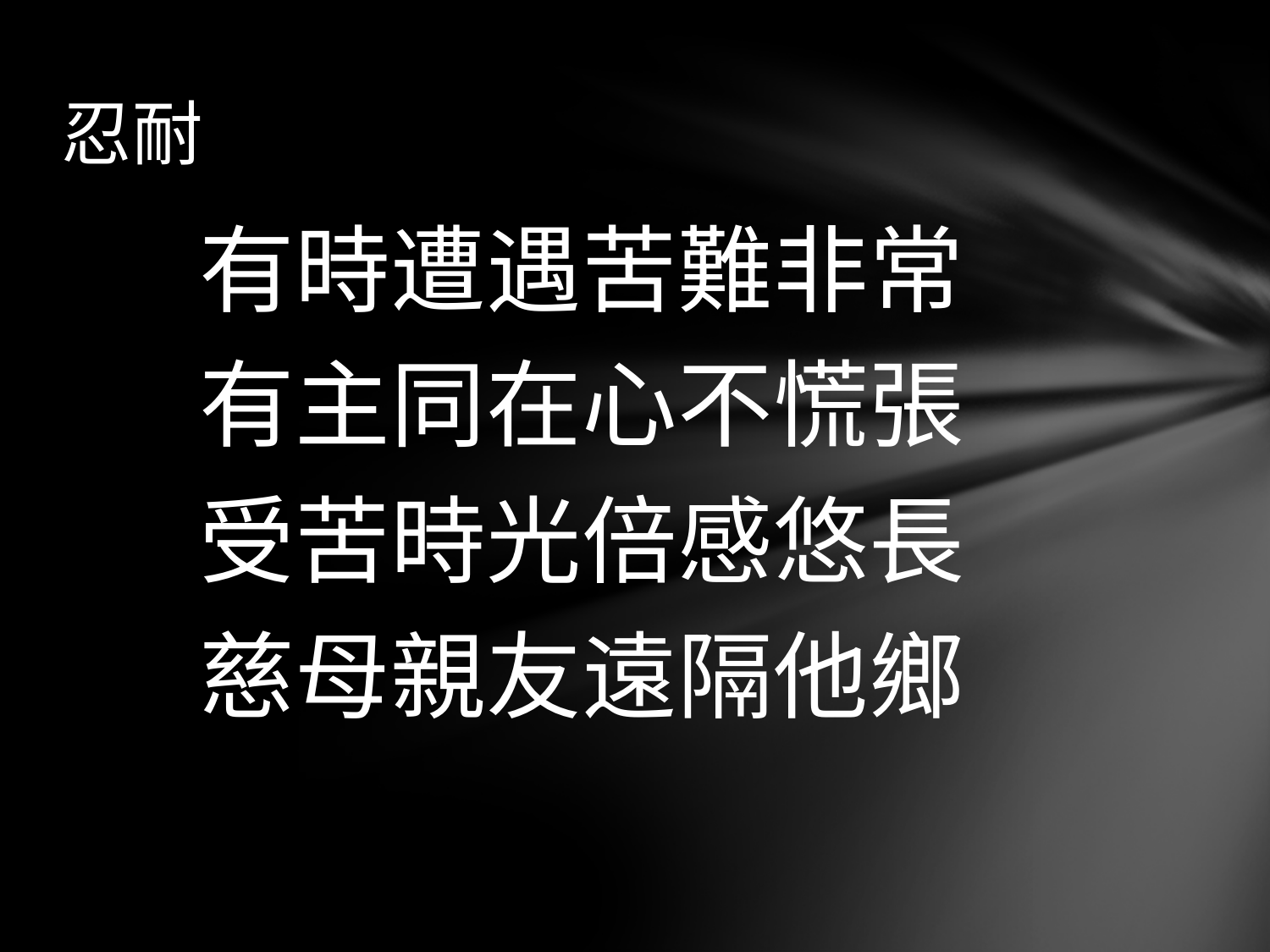

# 忍耐
有時遭遇苦難非常
有主同在心不慌張
受苦時光倍感悠長
慈母親友遠隔他鄉